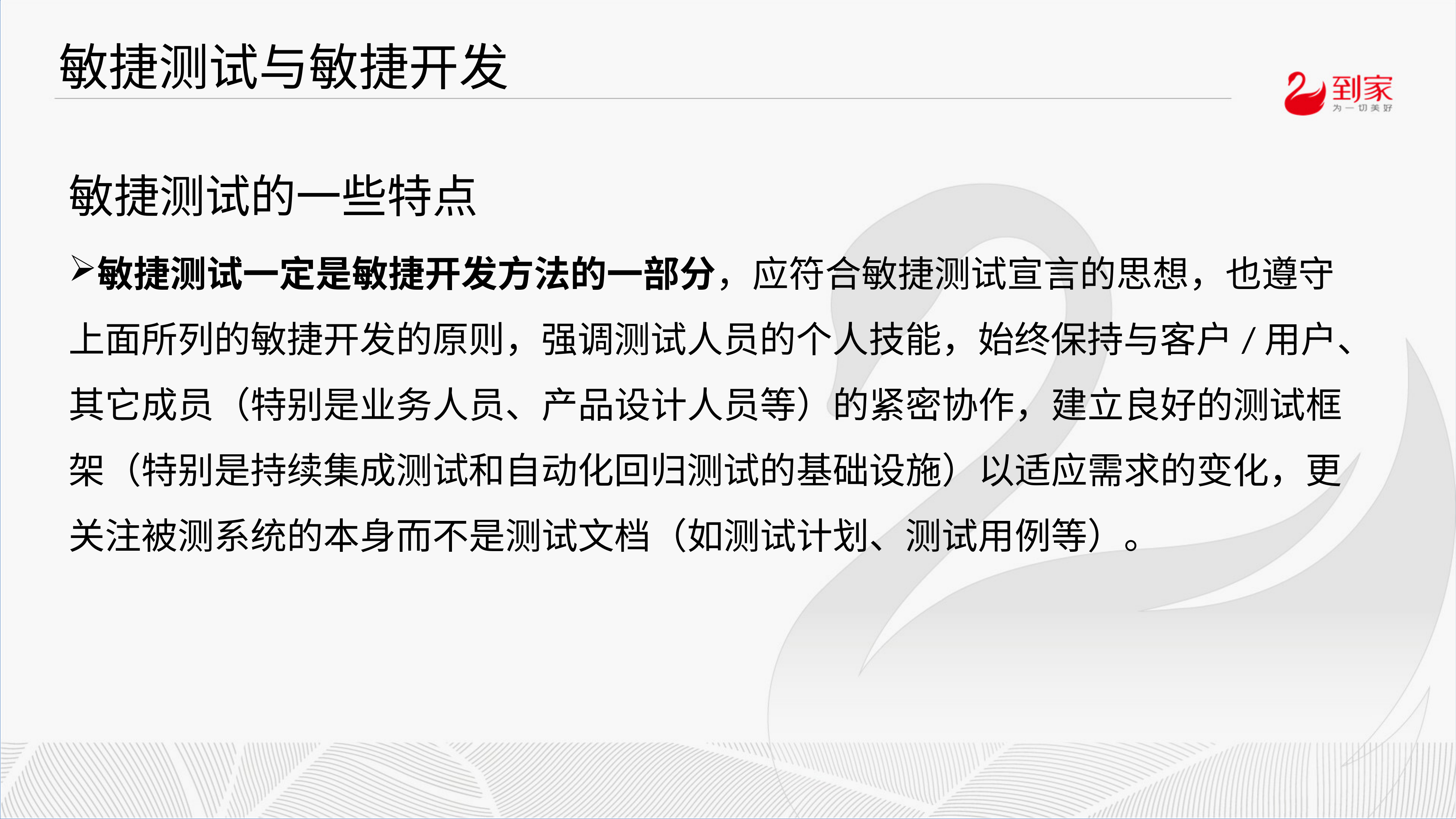

# 敏捷测试与敏捷开发
敏捷测试的一些特点
敏捷测试一定是敏捷开发方法的一部分，应符合敏捷测试宣言的思想，也遵守上面所列的敏捷开发的原则，强调测试人员的个人技能，始终保持与客户/用户、其它成员（特别是业务人员、产品设计人员等）的紧密协作，建立良好的测试框架（特别是持续集成测试和自动化回归测试的基础设施）以适应需求的变化，更关注被测系统的本身而不是测试文档（如测试计划、测试用例等）。